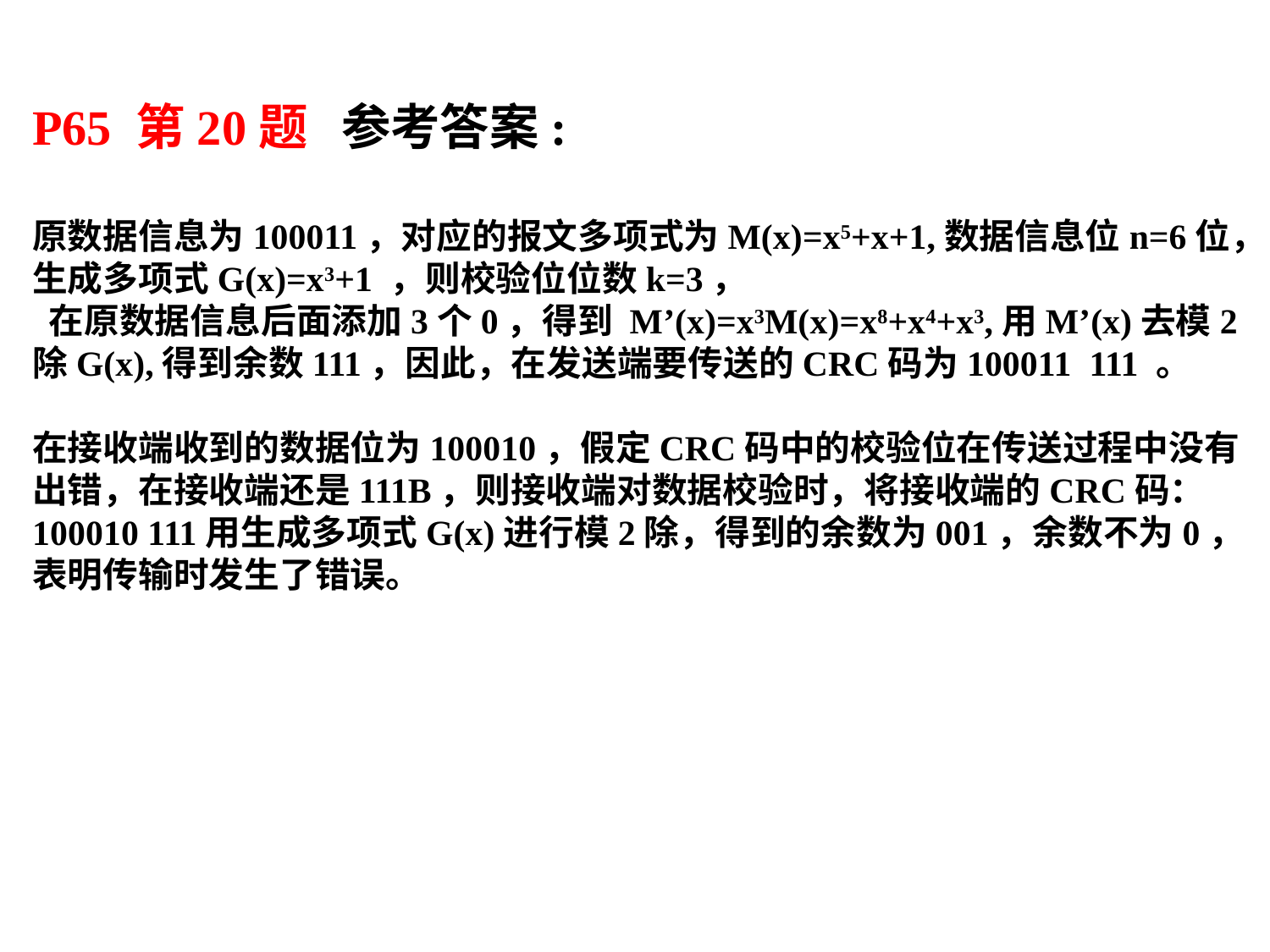

P65 第20题   参考答案:

原数据信息为100011，对应的报文多项式为M(x)=x5+x+1,数据信息位n=6位，生成多项式G(x)=x3+1 ，则校验位位数k=3，
 在原数据信息后面添加3个0，得到 M’(x)=x3M(x)=x8+x4+x3,用M’(x)去模2除G(x),得到余数111，因此，在发送端要传送的CRC码为100011  111 。

在接收端收到的数据位为100010，假定CRC码中的校验位在传送过程中没有出错，在接收端还是111B，则接收端对数据校验时，将接收端的CRC码：100010 111用生成多项式G(x)进行模2除，得到的余数为001，余数不为0，表明传输时发生了错误。